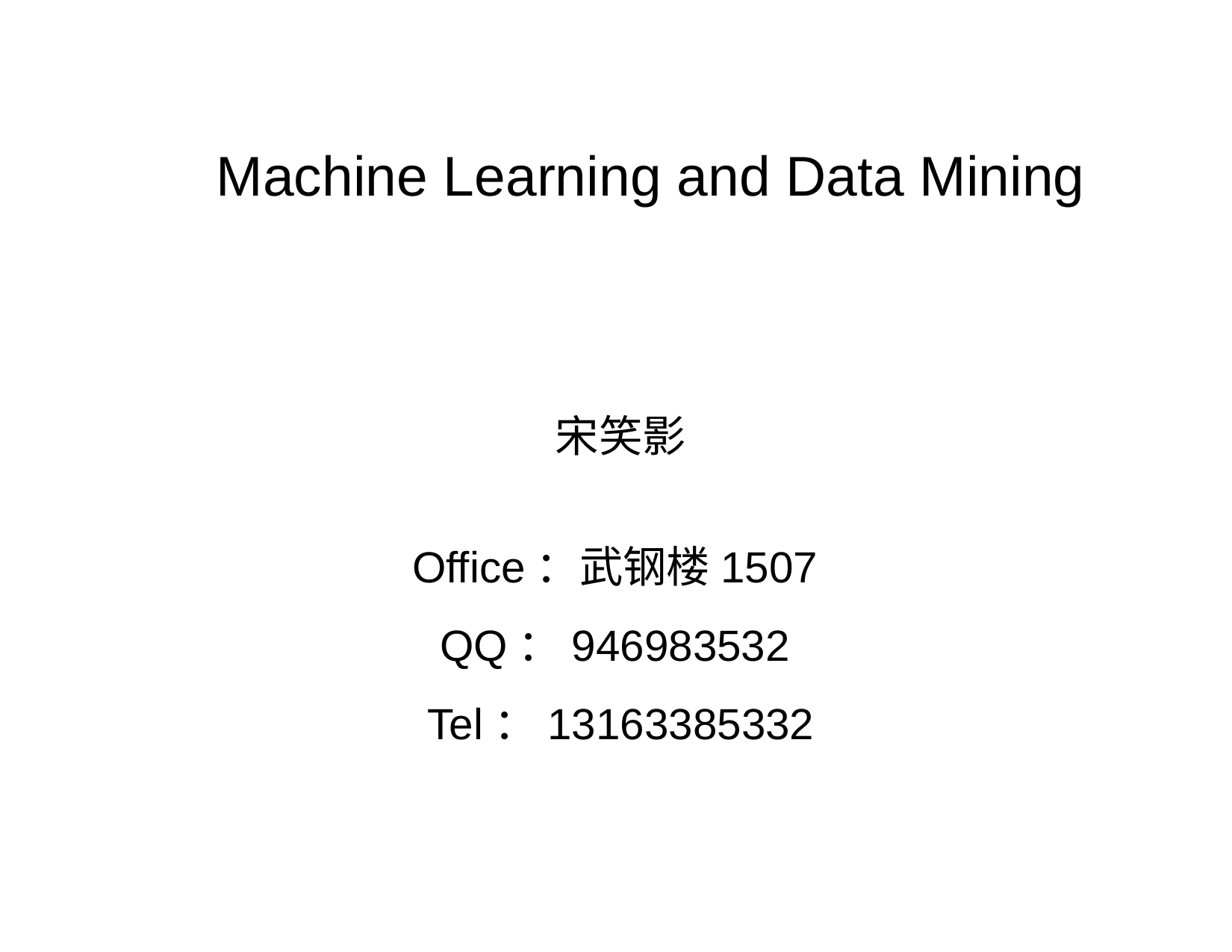

Machine Learning and Data Mining
宋笑影

Office：武钢楼1507
QQ：946983532
Tel：13163385332